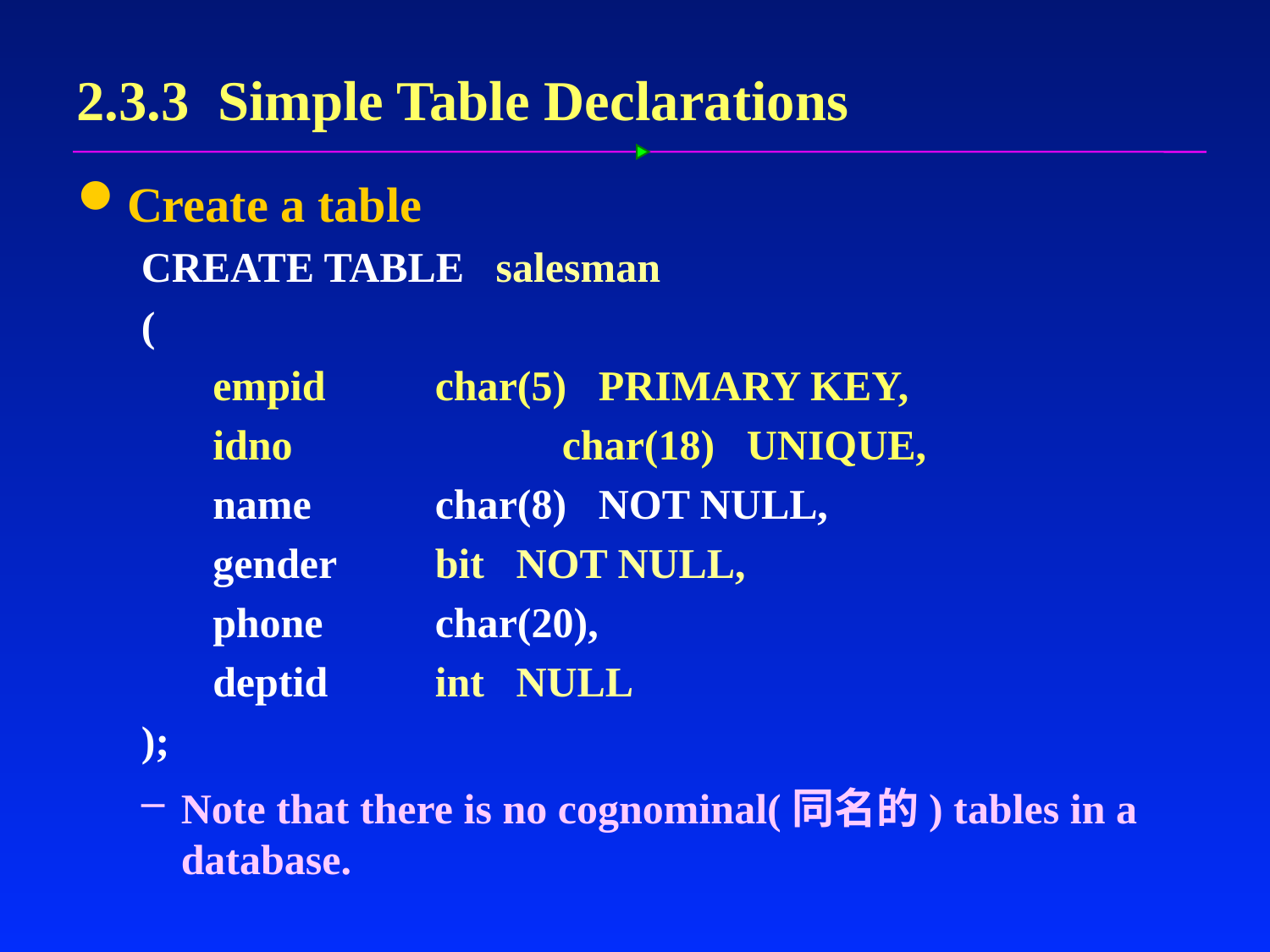

# 2.3.3  Simple Table Declarations

Create a table
CREATE TABLE   salesman
(
	   empid 	char(5)   PRIMARY KEY,
	   idno  		char(18)   UNIQUE,
	   name  	char(8)   NOT NULL,
	   gender     	bit   NOT NULL,
	   phone 	char(20),
	   deptid     	int   NULL
);
Note that there is no cognominal(同名的) tables in a database.